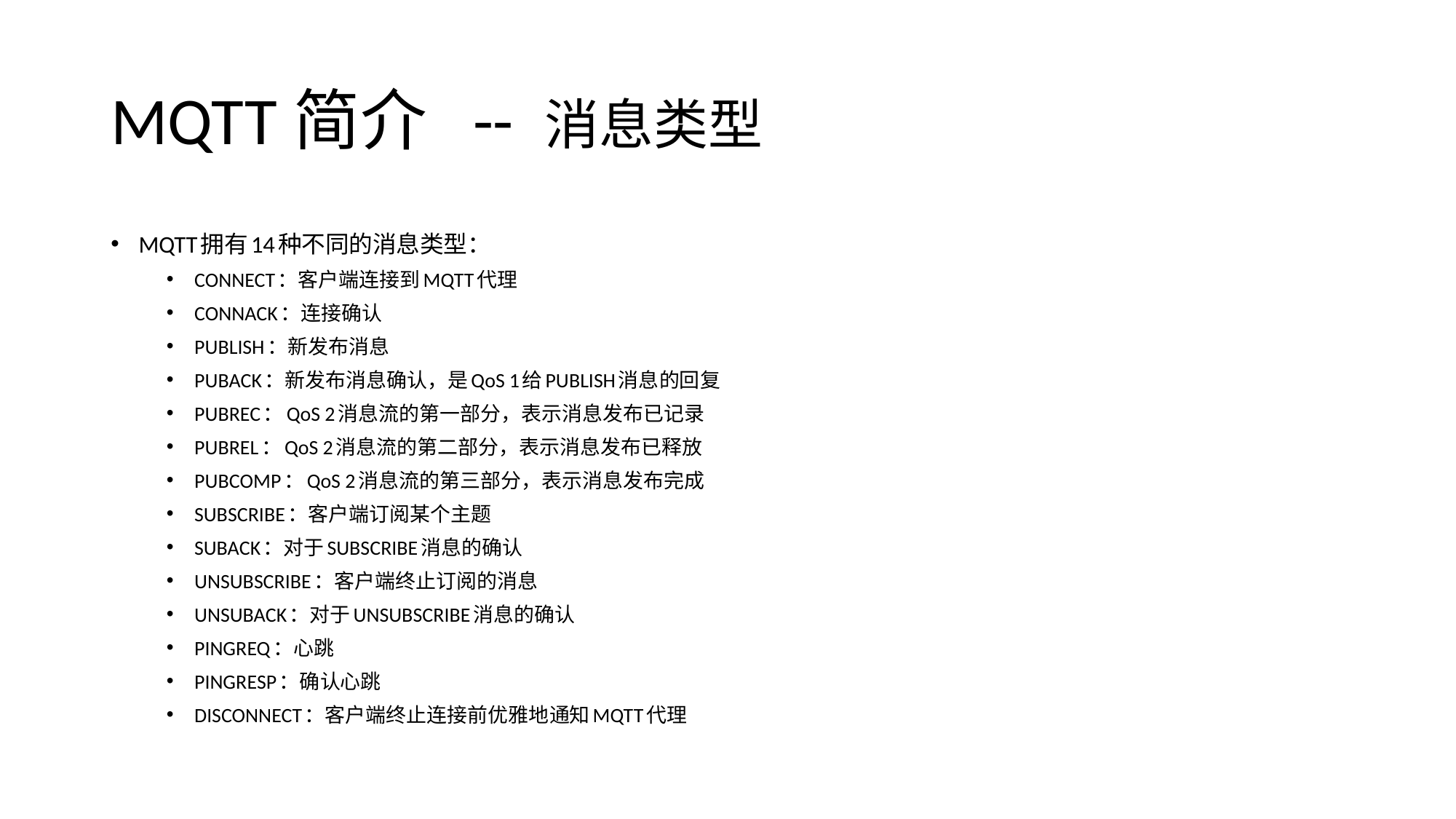

# MQTT简介  -- 消息类型
MQTT拥有14种不同的消息类型：
CONNECT：客户端连接到MQTT代理
CONNACK：连接确认
PUBLISH：新发布消息
PUBACK：新发布消息确认，是QoS 1给PUBLISH消息的回复
PUBREC：QoS 2消息流的第一部分，表示消息发布已记录
PUBREL：QoS 2消息流的第二部分，表示消息发布已释放
PUBCOMP：QoS 2消息流的第三部分，表示消息发布完成
SUBSCRIBE：客户端订阅某个主题
SUBACK：对于SUBSCRIBE消息的确认
UNSUBSCRIBE：客户端终止订阅的消息
UNSUBACK：对于UNSUBSCRIBE消息的确认
PINGREQ：心跳
PINGRESP：确认心跳
DISCONNECT：客户端终止连接前优雅地通知MQTT代理